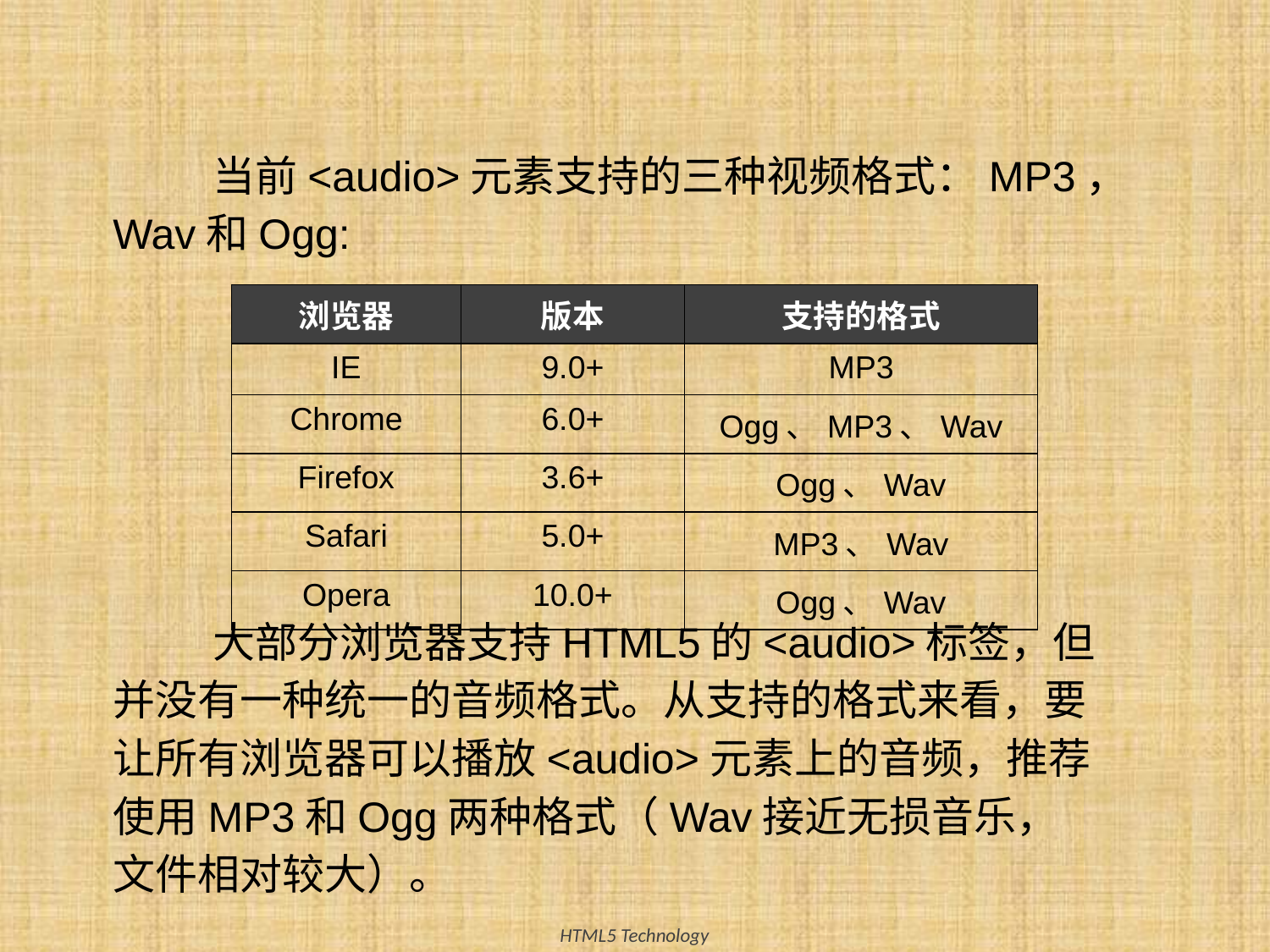

当前<audio>元素支持的三种视频格式：MP3，Wav和Ogg:
| 浏览器 | 版本 | 支持的格式 |
| --- | --- | --- |
| IE | 9.0+ | MP3 |
| Chrome | 6.0+ | Ogg、MP3、Wav |
| Firefox | 3.6+ | Ogg、Wav |
| Safari | 5.0+ | MP3、Wav |
| Opera | 10.0+ | Ogg、Wav |
大部分浏览器支持HTML5的<audio>标签，但并没有一种统一的音频格式。从支持的格式来看，要让所有浏览器可以播放<audio>元素上的音频，推荐使用MP3和Ogg两种格式（Wav接近无损音乐，文件相对较大）。
14
HTML5 Technology